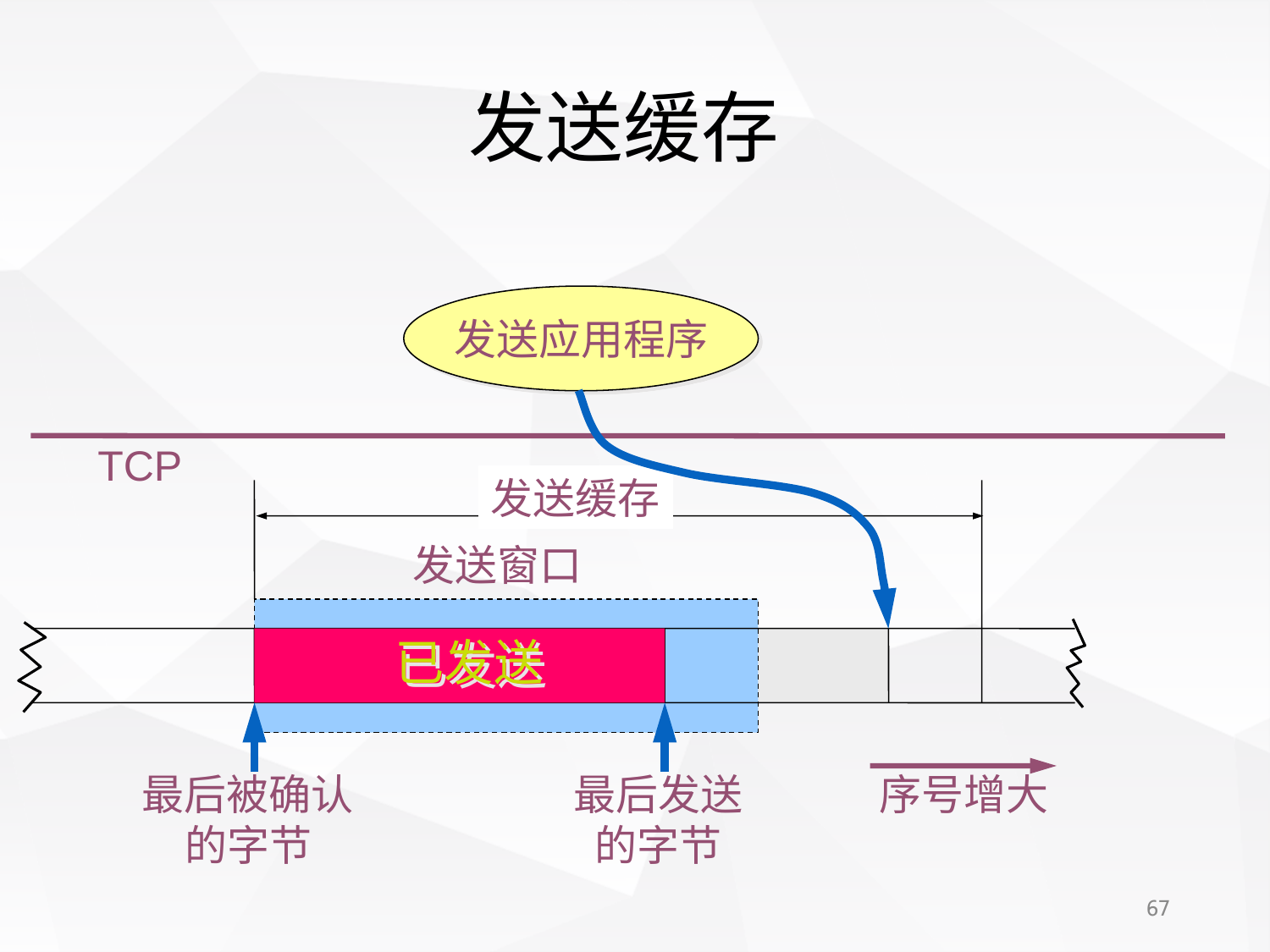

# 发送缓存
发送应用程序

TCP

发送缓存

发送窗口

已发送

最后被确认
的字节
最后发送
的字节
序号增大

67